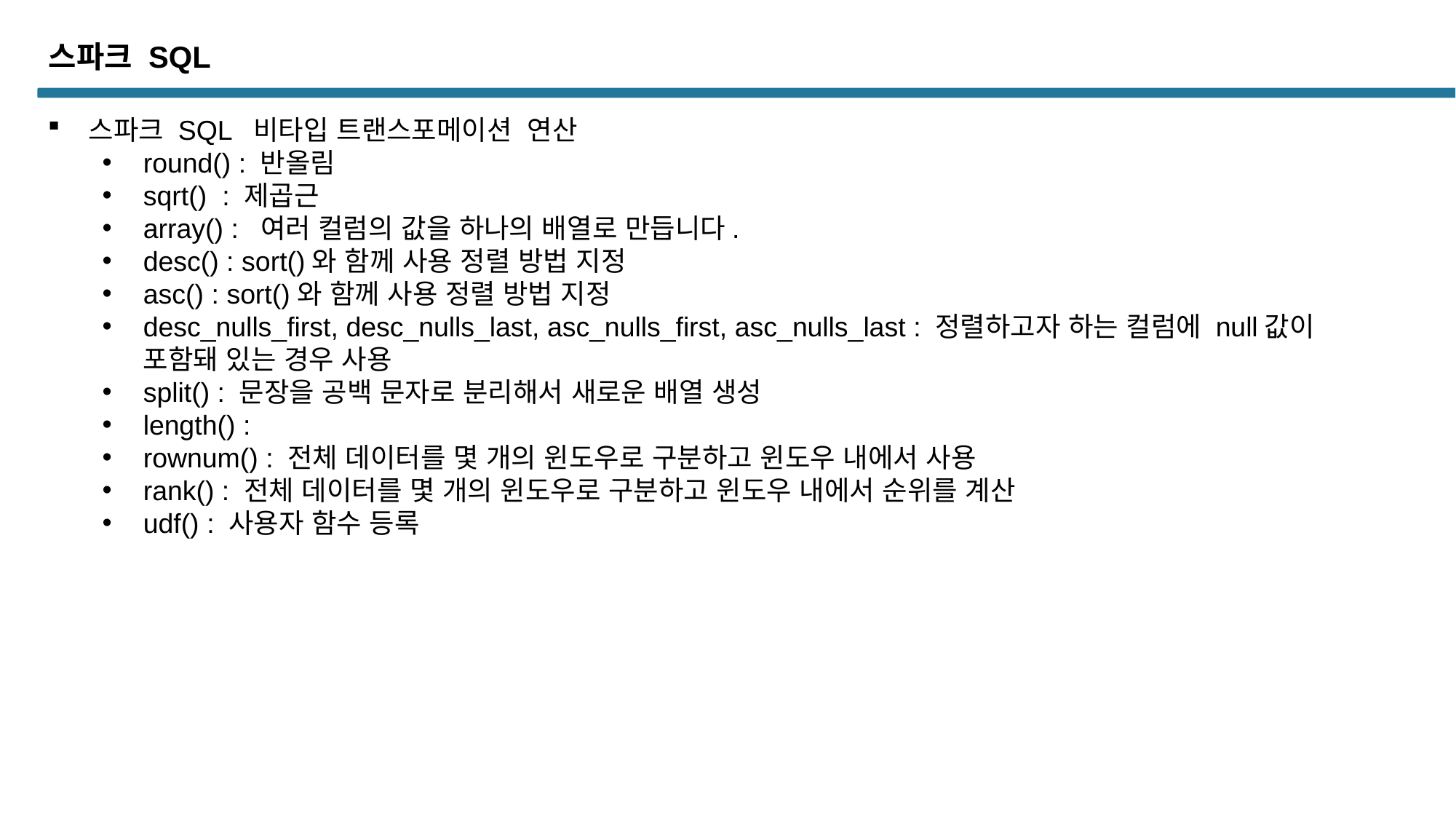

스파크 SQL
스파크 SQL  비타입 트랜스포메이션  연산
round() : 반올림
sqrt()  : 제곱근
array() :  여러 컬럼의 값을 하나의 배열로 만듭니다.
desc() : sort()와 함께 사용 정렬 방법 지정
asc() : sort()와 함께 사용 정렬 방법 지정
desc_nulls_first, desc_nulls_last, asc_nulls_first, asc_nulls_last : 정렬하고자 하는 컬럼에 null값이 포함돼 있는 경우 사용
split() : 문장을 공백 문자로 분리해서 새로운 배열 생성
length() :
rownum() : 전체 데이터를 몇 개의 윈도우로 구분하고 윈도우 내에서 사용
rank() : 전체 데이터를 몇 개의 윈도우로 구분하고 윈도우 내에서 순위를 계산
udf() : 사용자 함수 등록